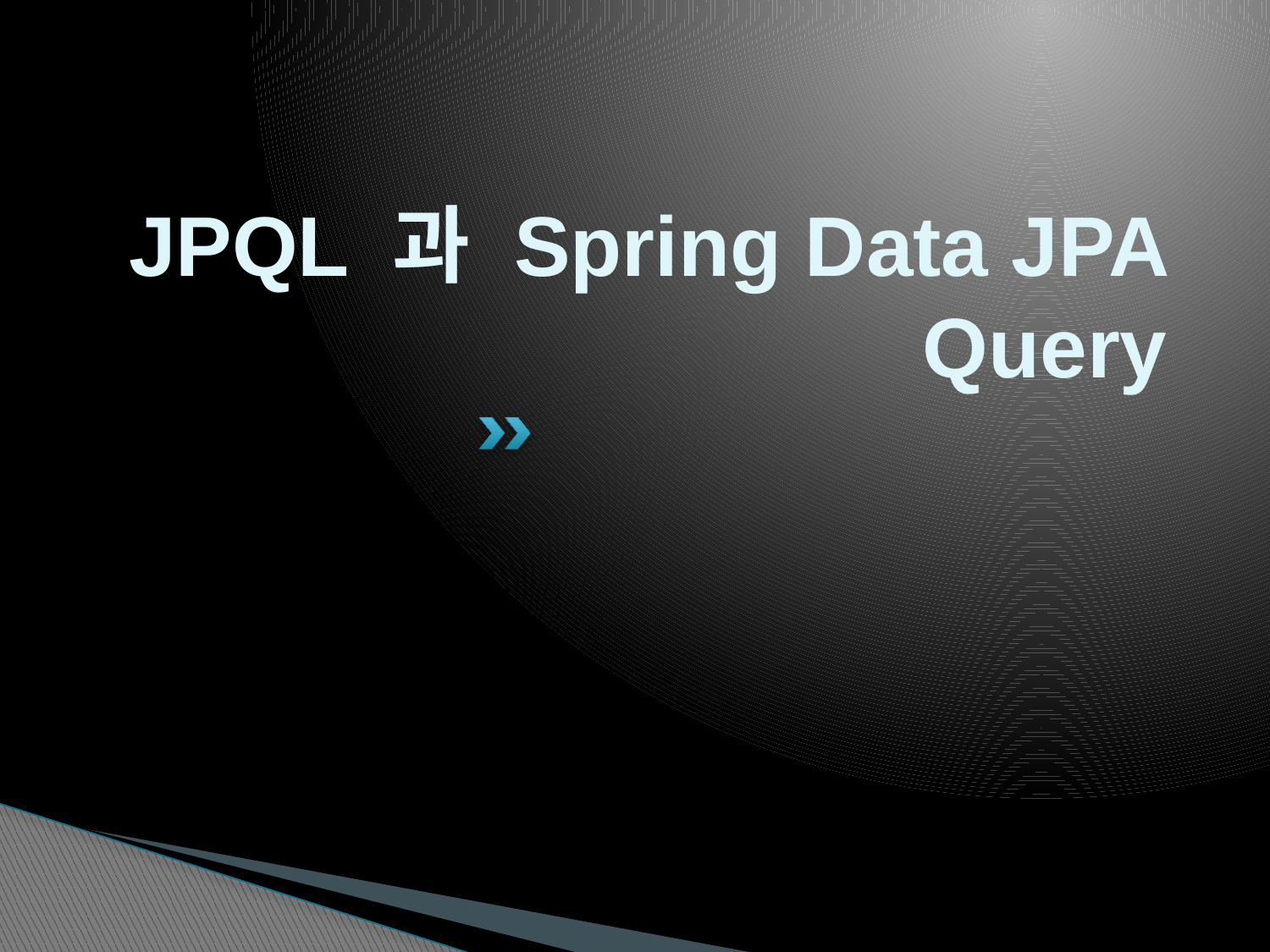

# JPQL 과 Spring Data JPA Query